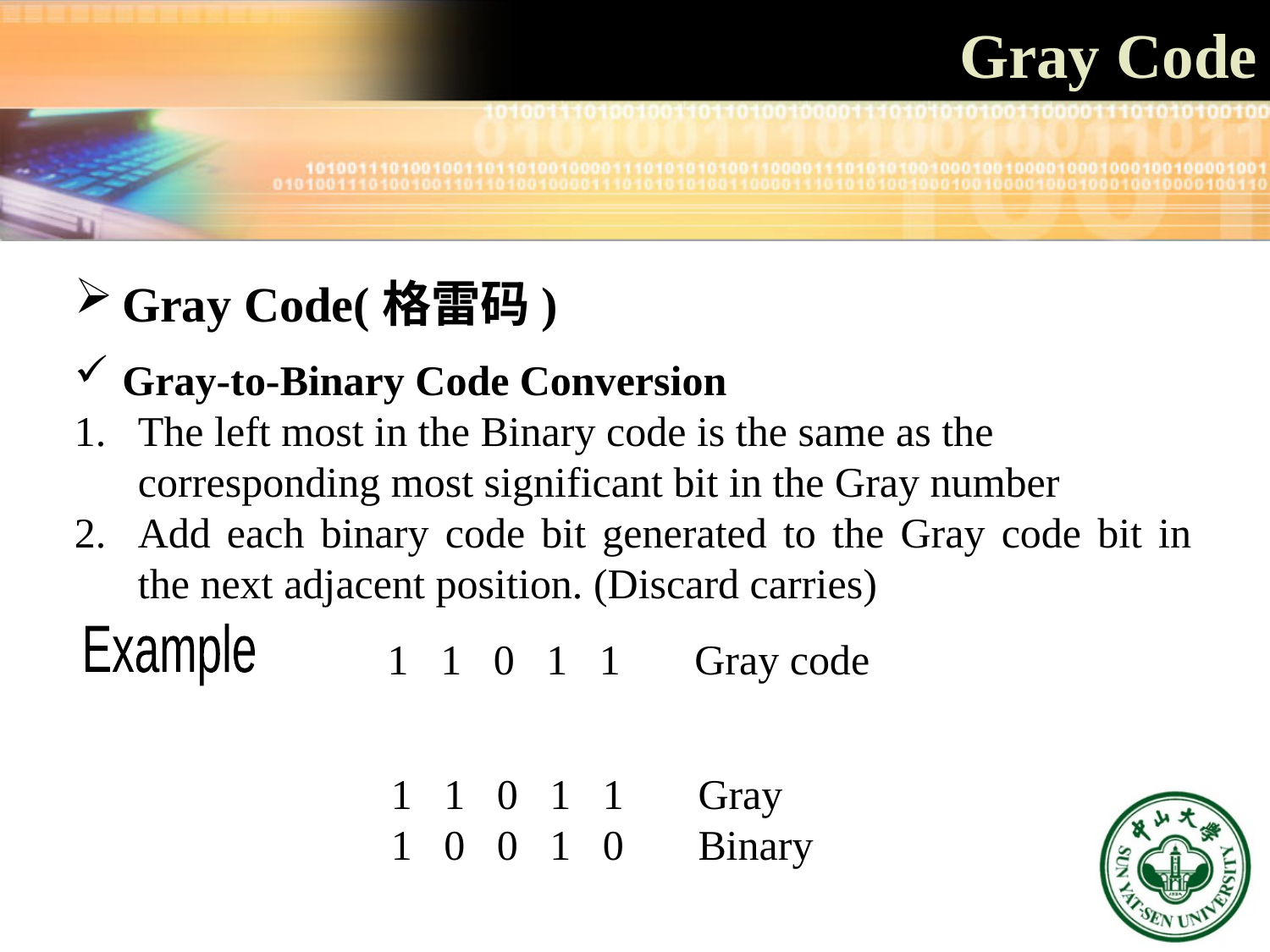

Gray Code
Gray Code(格雷码)

Gray-to-Binary Code Conversion
The left most in the Binary code is the same as the
      corresponding most significant bit in the Gray number
Add each binary code bit generated to the Gray code bit in the next adjacent position. (Discard carries)
Example
1   1   0   1   1       Gray code
1   1   0   1   1       Gray
1   0   0   1   0       Binary